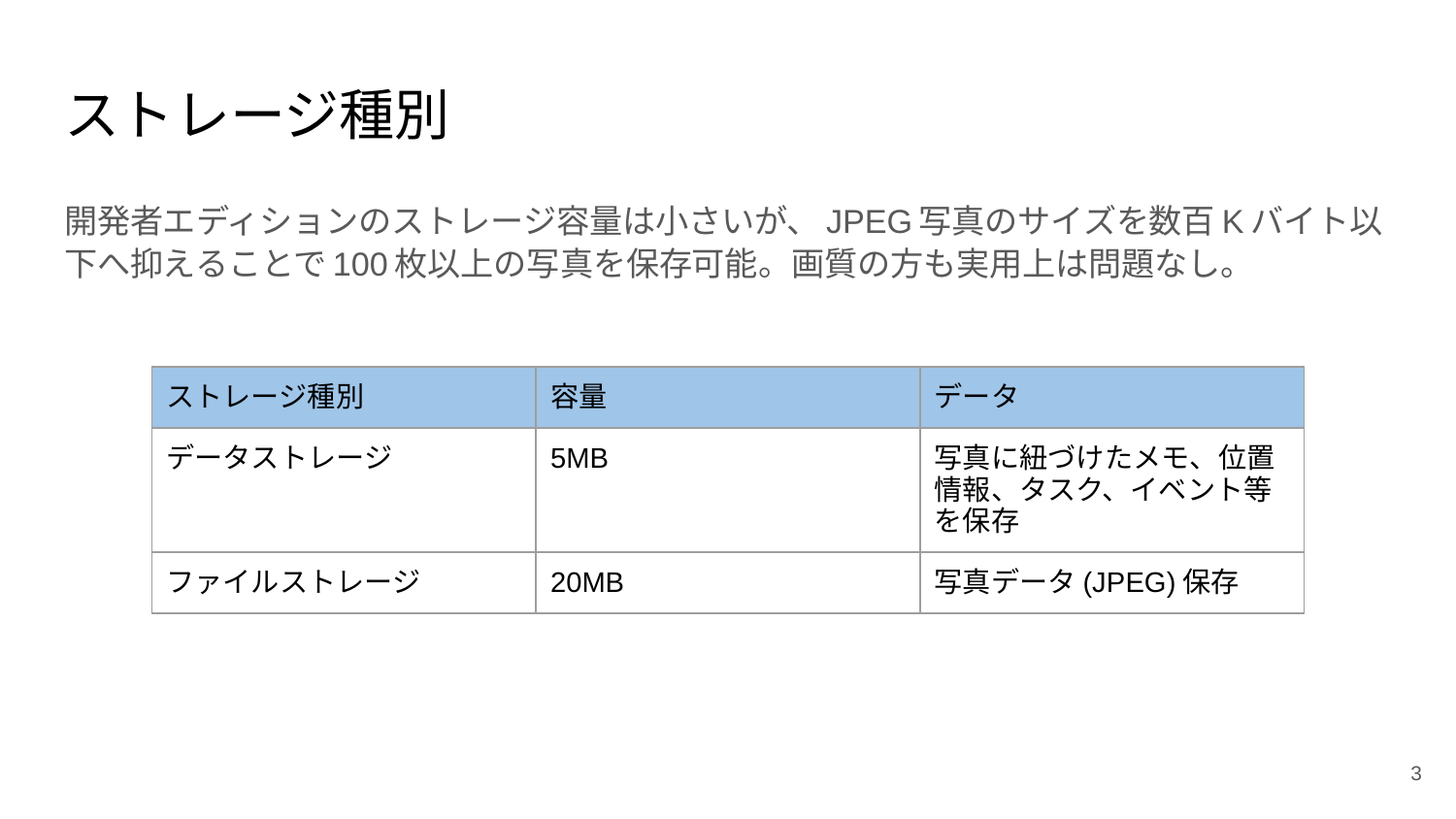

# ストレージ種別
開発者エディションのストレージ容量は小さいが、JPEG写真のサイズを数百Kバイト以下へ抑えることで100枚以上の写真を保存可能。画質の方も実用上は問題なし。
| ストレージ種別 | 容量 | データ |
| --- | --- | --- |
| データストレージ | 5MB | 写真に紐づけたメモ、位置情報、タスク、イベント等を保存 |
| ファイルストレージ | 20MB | 写真データ(JPEG)保存 |
3